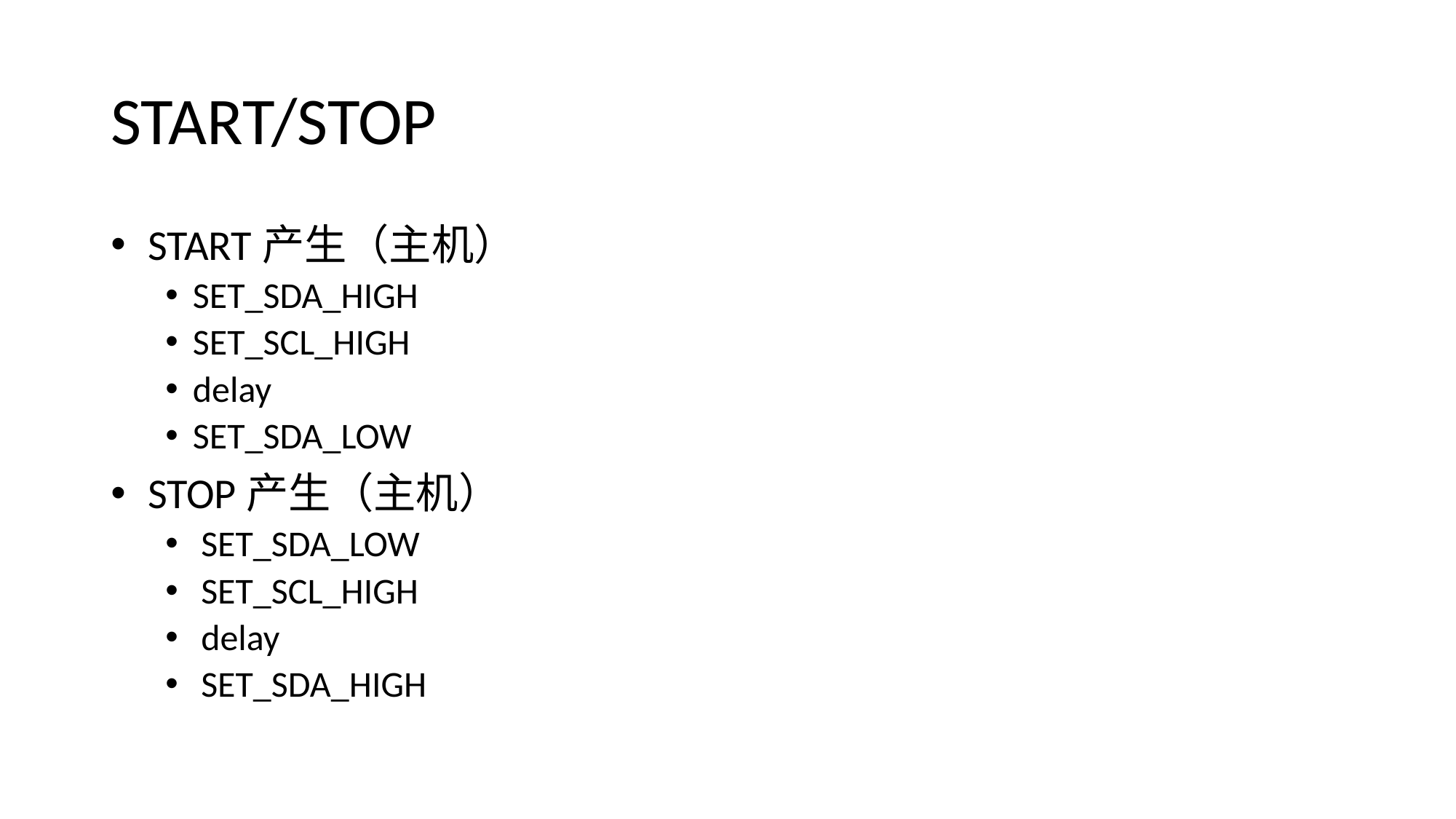

# START/STOP
 START产生（主机）
SET_SDA_HIGH
SET_SCL_HIGH
delay
SET_SDA_LOW
 STOP产生（主机）
 SET_SDA_LOW
 SET_SCL_HIGH
 delay
 SET_SDA_HIGH